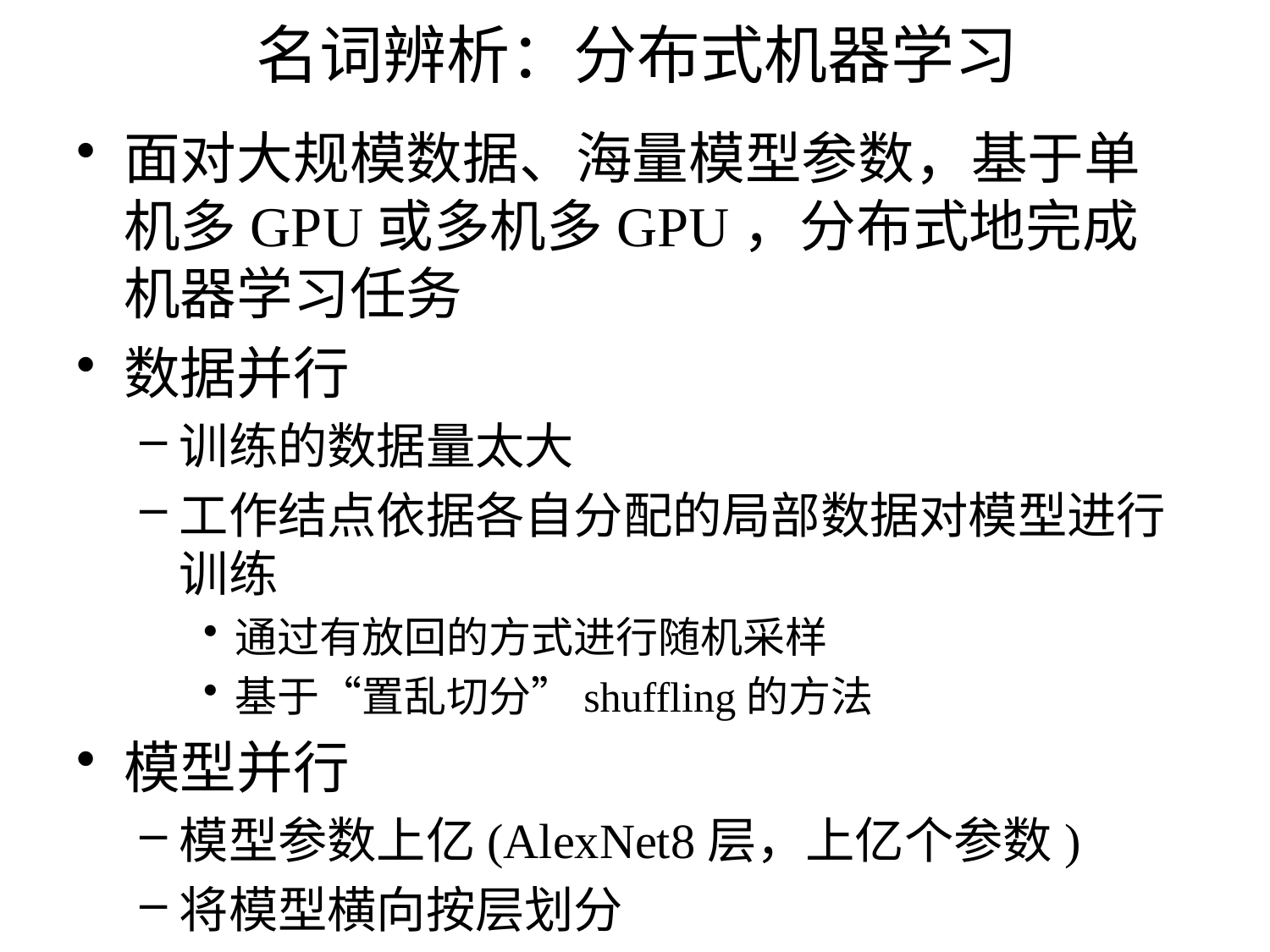

# 名词辨析：分布式机器学习
面对大规模数据、海量模型参数，基于单机多GPU或多机多GPU，分布式地完成机器学习任务
数据并行
训练的数据量太大
工作结点依据各自分配的局部数据对模型进行训练
通过有放回的方式进行随机采样
基于“置乱切分”shuffling的方法
模型并行
模型参数上亿(AlexNet8层，上亿个参数)
将模型横向按层划分